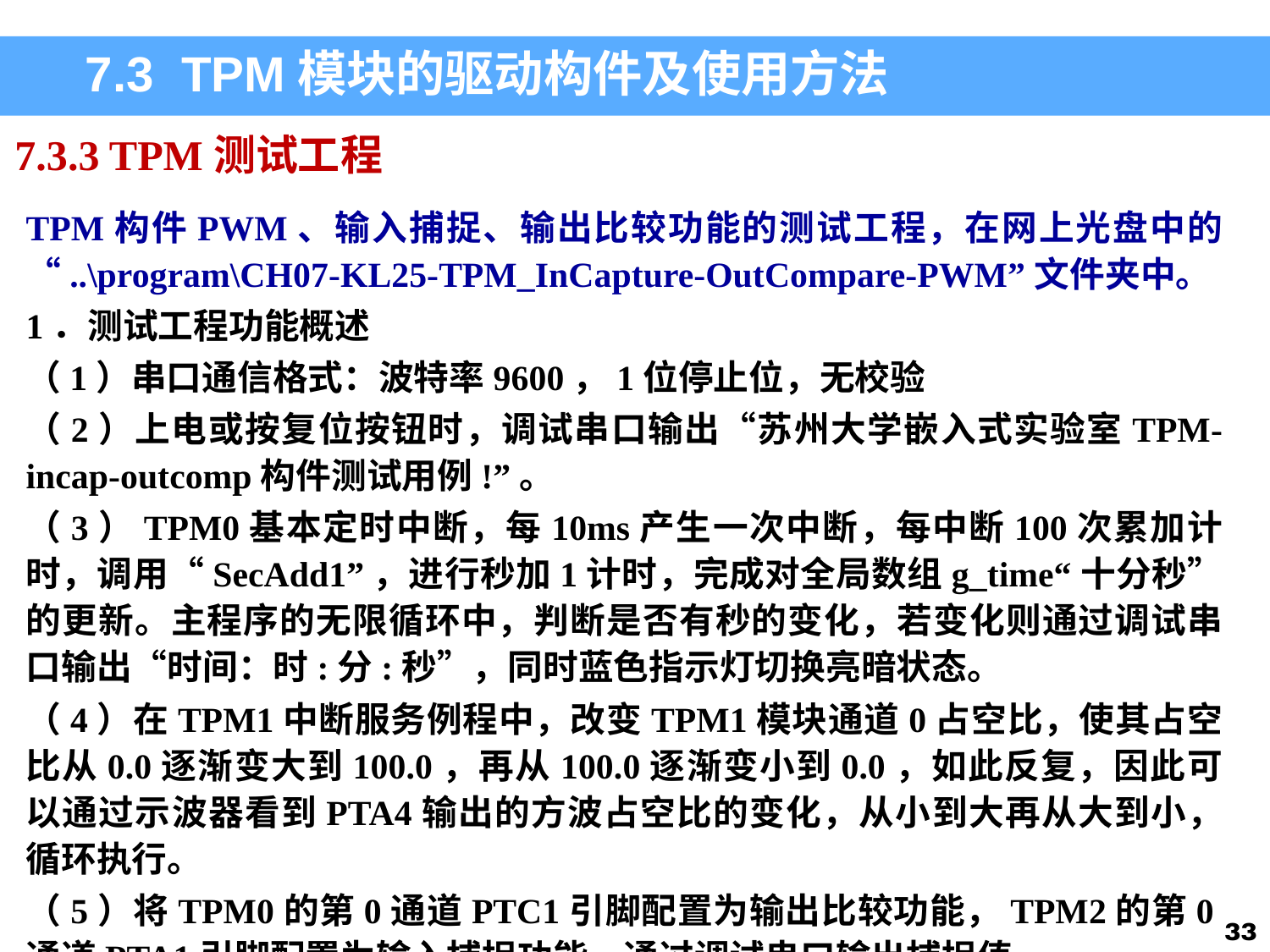

7.3  TPM模块的驱动构件及使用方法
7.3.3 TPM测试工程
TPM构件PWM、输入捕捉、输出比较功能的测试工程，在网上光盘中的“..\program\CH07-KL25-TPM_InCapture-OutCompare-PWM”文件夹中。
1．测试工程功能概述
（1）串口通信格式：波特率9600，1位停止位，无校验
（2）上电或按复位按钮时，调试串口输出“苏州大学嵌入式实验室TPM-incap-outcomp构件测试用例!”。
（3）TPM0基本定时中断，每10ms产生一次中断，每中断100次累加计时，调用“SecAdd1”，进行秒加1计时，完成对全局数组g_time“十分秒”的更新。主程序的无限循环中，判断是否有秒的变化，若变化则通过调试串口输出“时间：时:分:秒”，同时蓝色指示灯切换亮暗状态。
（4）在TPM1中断服务例程中，改变TPM1模块通道0占空比，使其占空比从0.0逐渐变大到100.0，再从100.0逐渐变小到0.0，如此反复，因此可以通过示波器看到PTA4输出的方波占空比的变化，从小到大再从大到小，循环执行。
（5）将TPM0的第0通道PTC1引脚配置为输出比较功能，TPM2的第0通道PTA1引脚配置为输入捕捉功能，通过调试串口输出捕捉值。
33